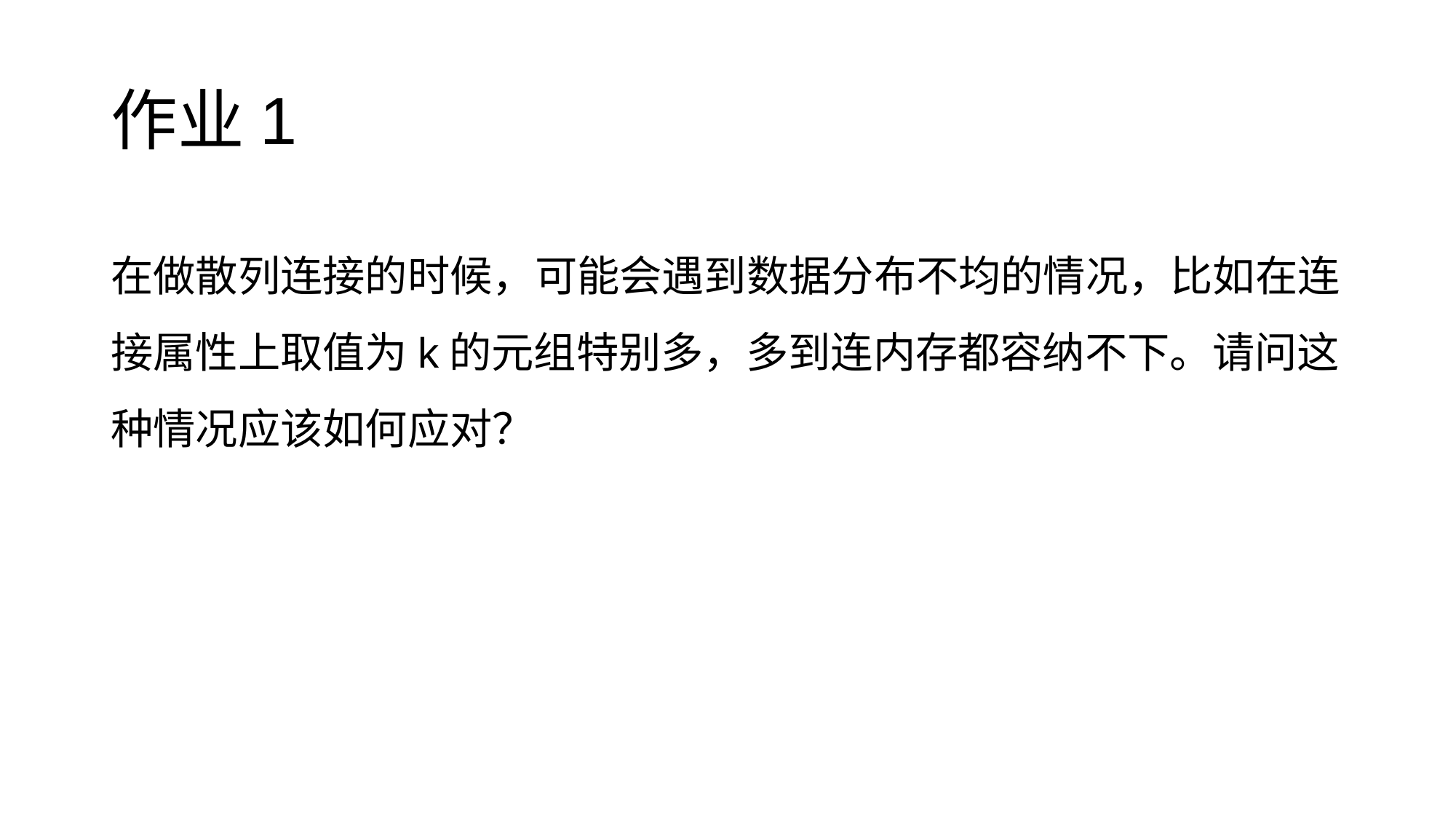

# 作业1
在做散列连接的时候，可能会遇到数据分布不均的情况，比如在连接属性上取值为k的元组特别多，多到连内存都容纳不下。请问这种情况应该如何应对？